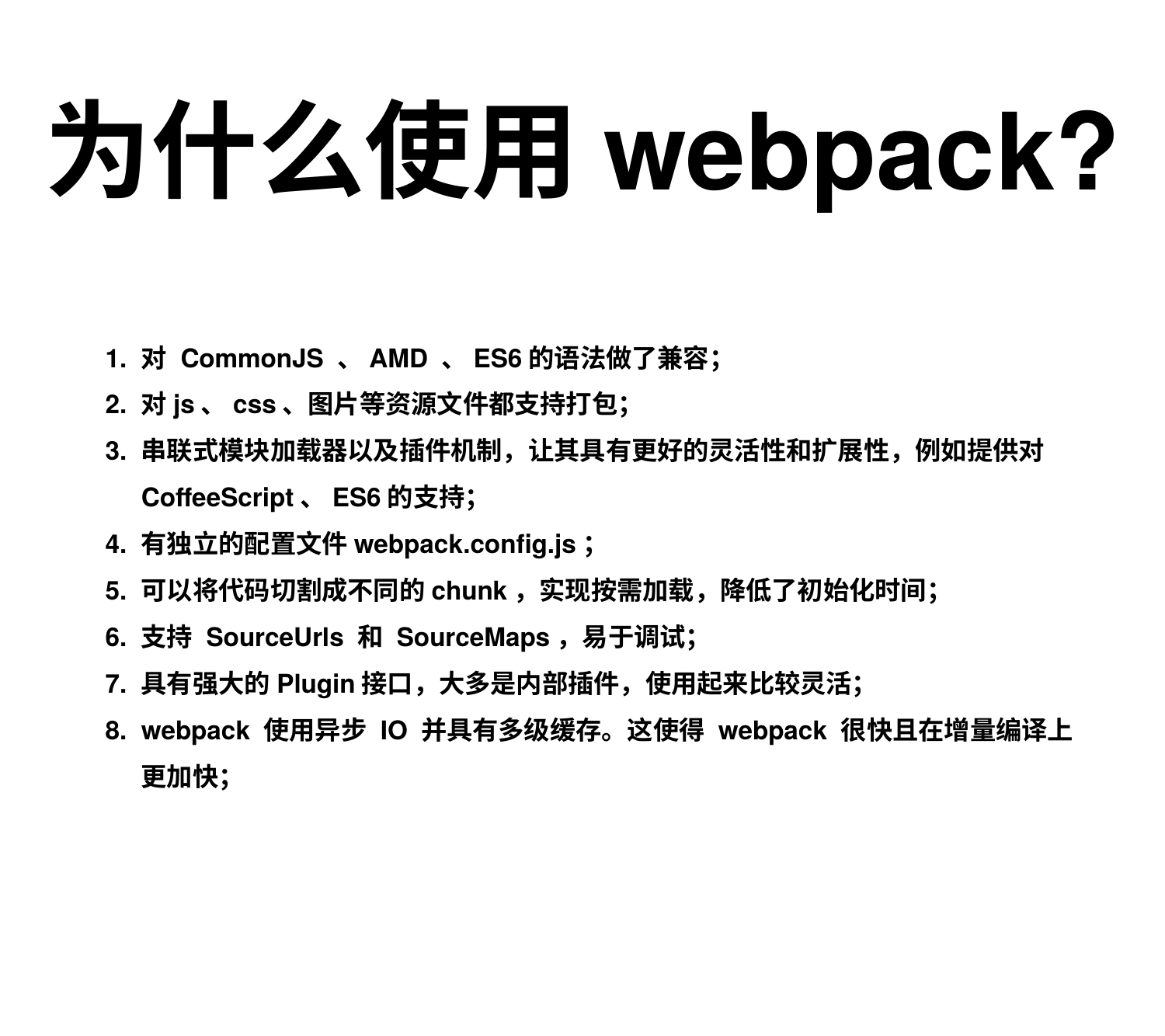

# 为什么使用webpack?
对 CommonJS 、AMD 、ES6的语法做了兼容；
对js、css、图片等资源文件都支持打包；
串联式模块加载器以及插件机制，让其具有更好的灵活性和扩展性，例如提供对CoffeeScript、ES6的支持；
有独立的配置文件webpack.config.js；
可以将代码切割成不同的chunk，实现按需加载，降低了初始化时间；
支持 SourceUrls 和 SourceMaps，易于调试；
具有强大的Plugin接口，大多是内部插件，使用起来比较灵活；
webpack 使用异步 IO 并具有多级缓存。这使得 webpack 很快且在增量编译上更加快；